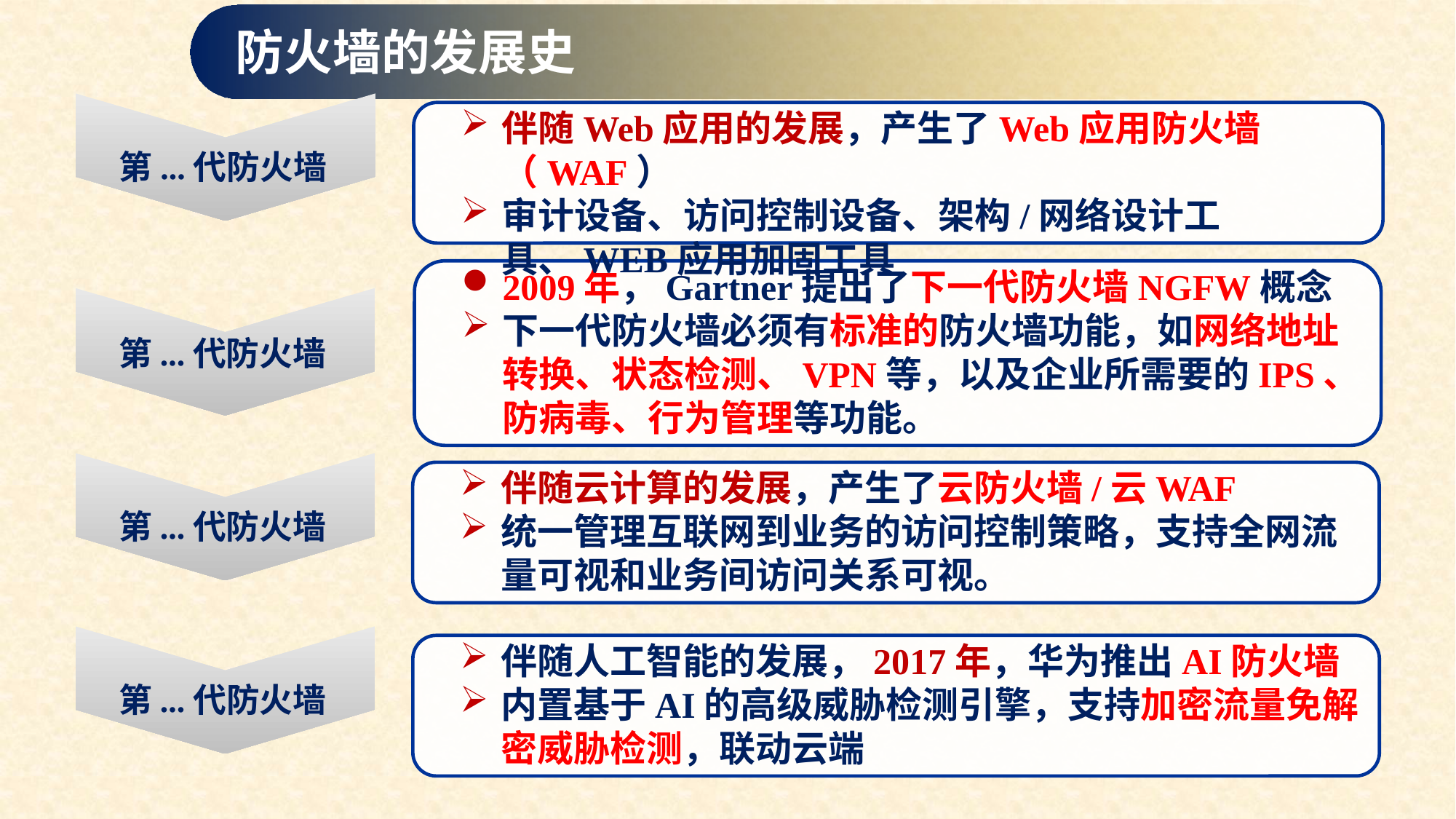

防火墙的发展史

第...代防火墙
伴随Web应用的发展，产生了Web应用防火墙（WAF）
审计设备、访问控制设备、架构/网络设计工具、WEB应用加固工具

2009年，Gartner提出了下一代防火墙NGFW概念
下一代防火墙必须有标准的防火墙功能，如网络地址转换、状态检测、VPN等，以及企业所需要的IPS、防病毒、行为管理等功能。

第...代防火墙

第...代防火墙
伴随云计算的发展，产生了云防火墙/云WAF
统一管理互联网到业务的访问控制策略，支持全网流量可视和业务间访问关系可视。

第...代防火墙
伴随人工智能的发展，2017年，华为推出AI防火墙
内置基于AI的高级威胁检测引擎，支持加密流量免解密威胁检测，联动云端